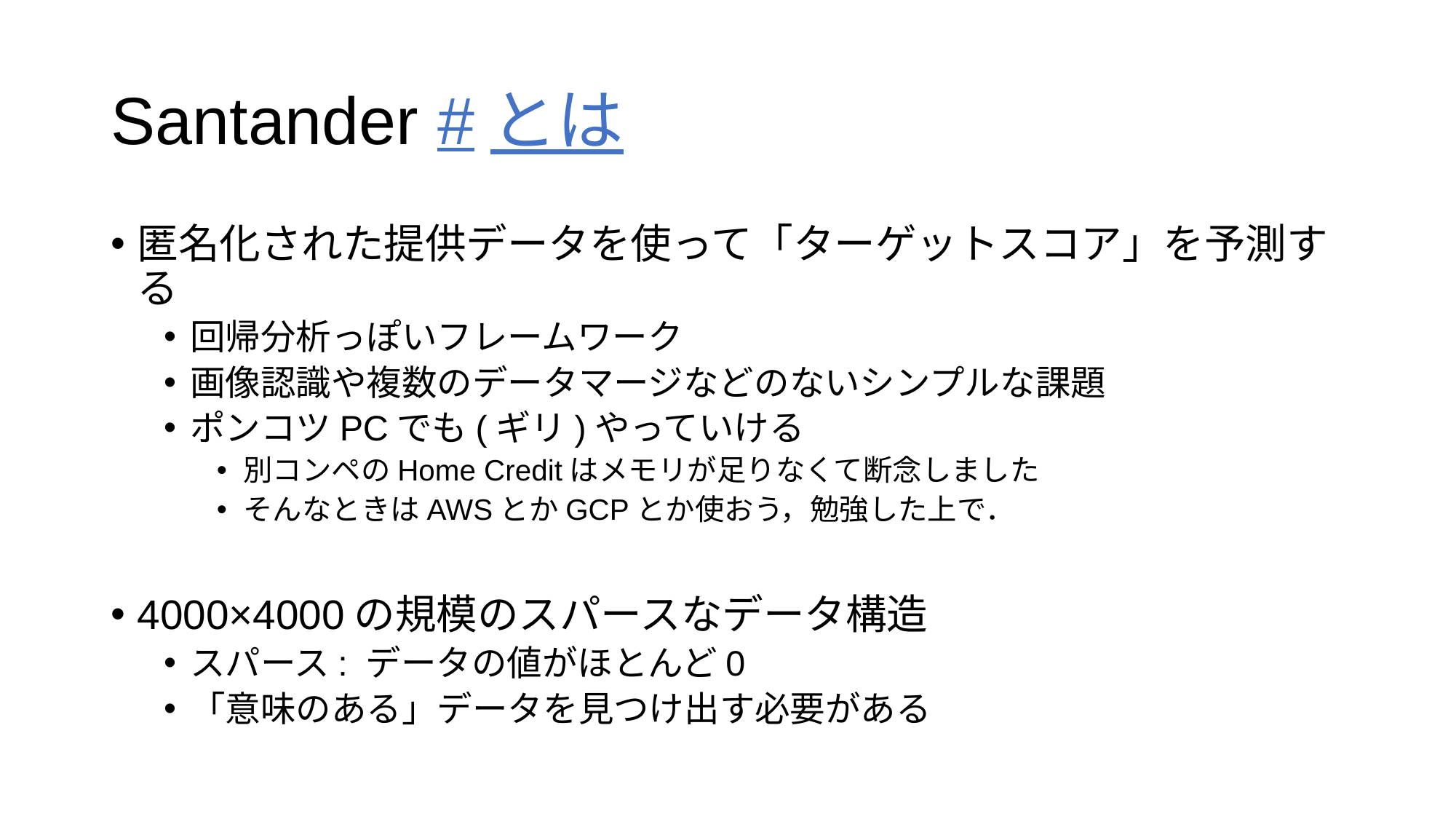

# Santander #とは
匿名化された提供データを使って「ターゲットスコア」を予測する
回帰分析っぽいフレームワーク
画像認識や複数のデータマージなどのないシンプルな課題
ポンコツPCでも(ギリ)やっていける
別コンペのHome Creditはメモリが足りなくて断念しました
そんなときはAWSとかGCPとか使おう，勉強した上で．

4000×4000の規模のスパースなデータ構造
スパース: データの値がほとんど0
「意味のある」データを見つけ出す必要がある